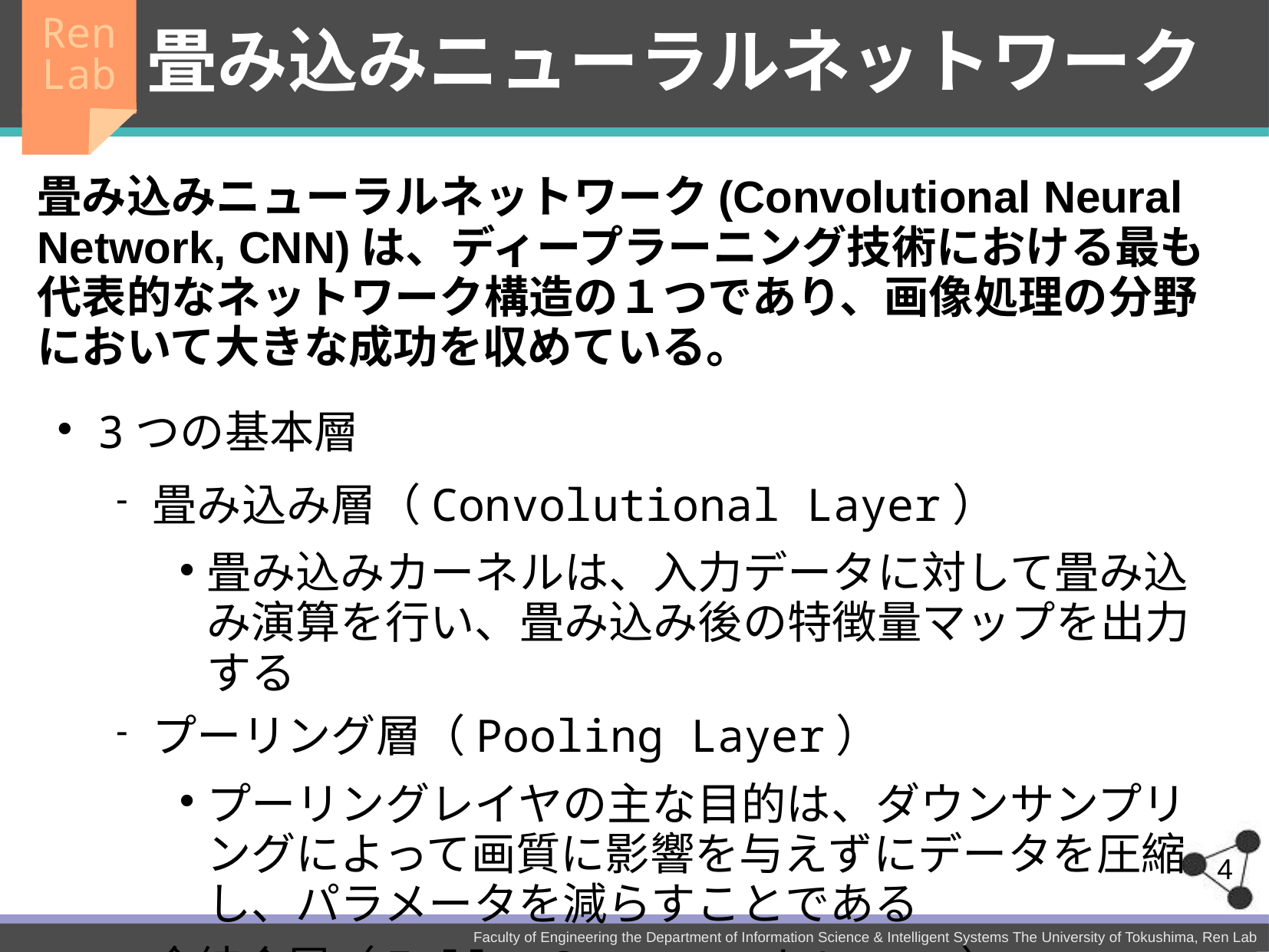

畳み込みニューラルネットワーク
畳み込みニューラルネットワーク(Convolutional Neural Network, CNN)は、ディープラーニング技術における最も代表的なネットワーク構造の１つであり、画像処理の分野において大きな成功を収めている。

# 3つの基本層
畳み込み層（Convolutional Layer）
畳み込みカーネルは、入力データに対して畳み込み演算を行い、畳み込み後の特徴量マップを出力する
プーリング層（Pooling Layer）
プーリングレイヤの主な目的は、ダウンサンプリングによって画質に影響を与えずにデータを圧縮し、パラメータを減らすことである
全結合層（Fully Connected Layer）